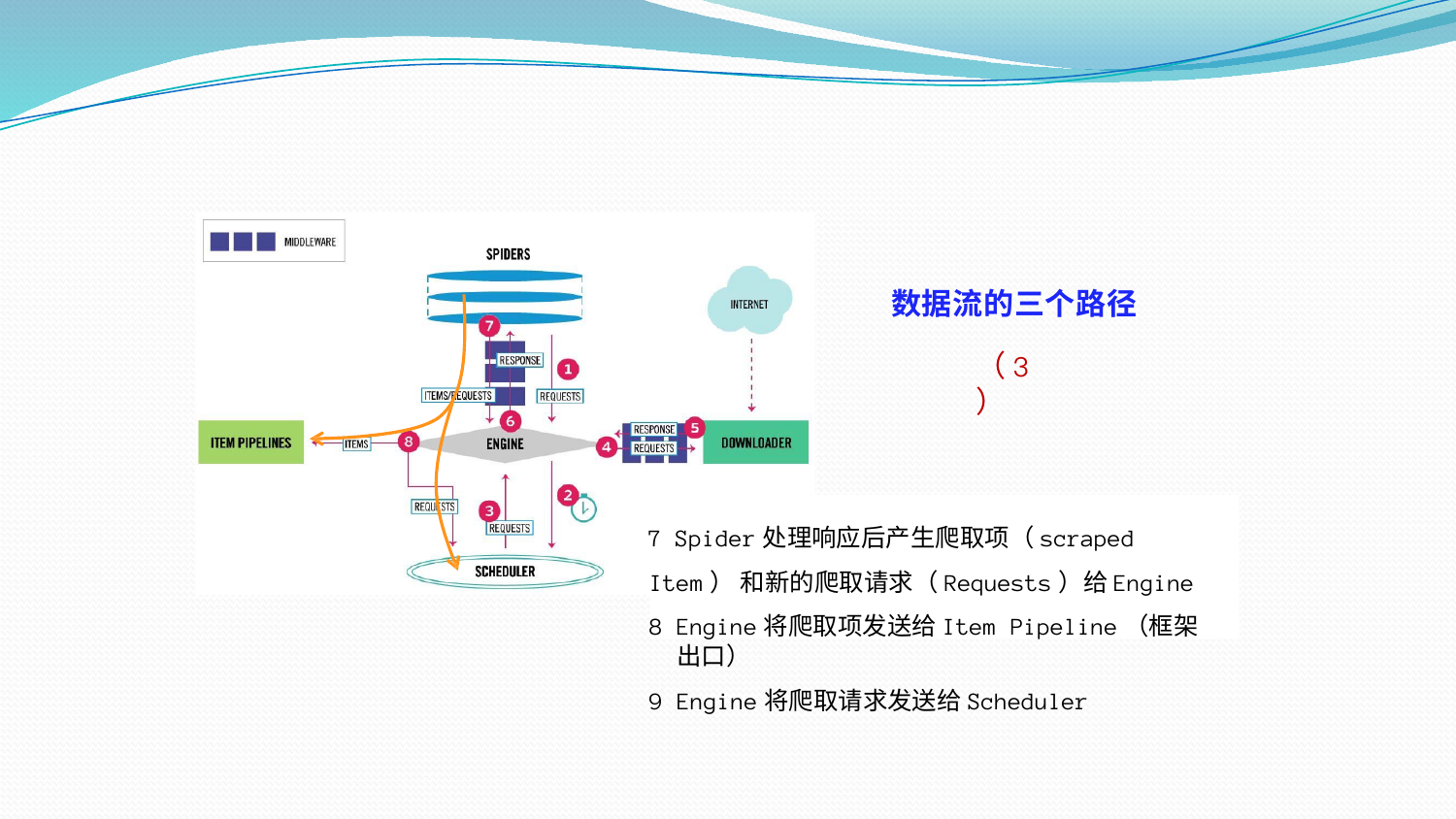

# 数据流的三个路径

（3）

 Spider处理响应后产生爬取项（scraped Item） 和新的爬取请求（Requests）给Engine
Engine将爬取项发送给Item Pipeline（框架出口）
Engine将爬取请求发送给Scheduler